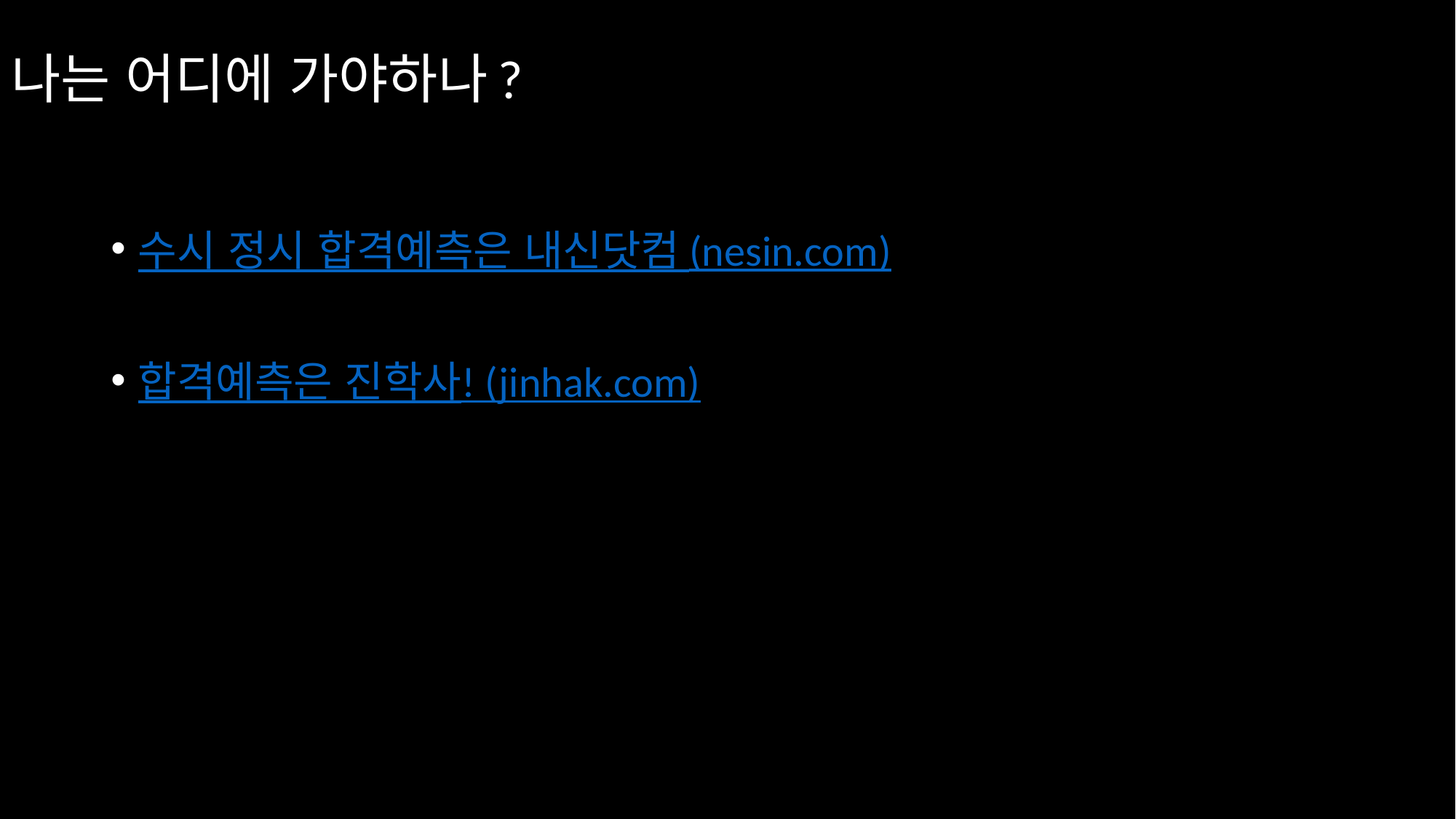

# 나는 어디에 가야하나?
수시 정시 합격예측은 내신닷컴 (nesin.com)

합격예측은 진학사! (jinhak.com)